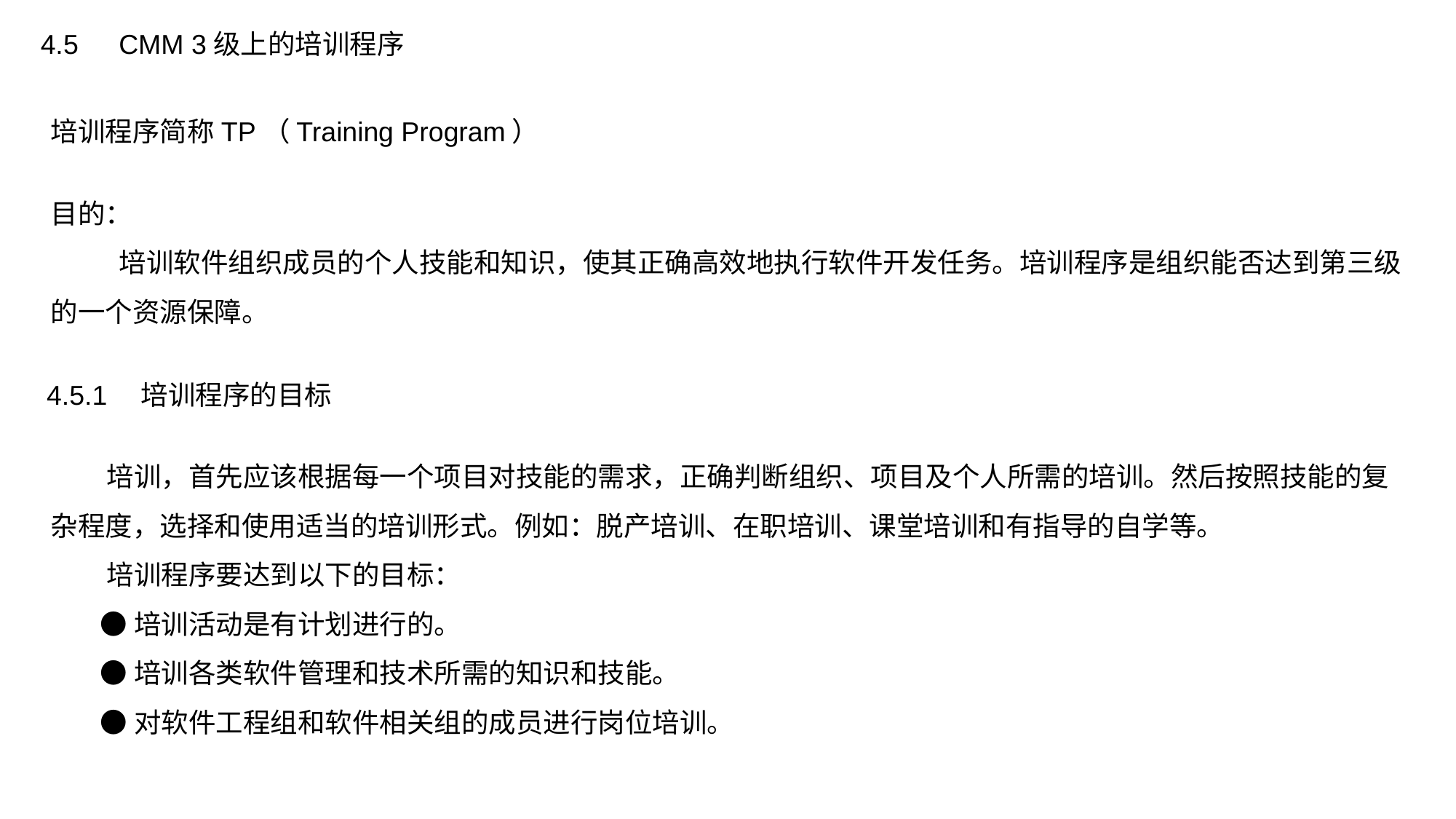

4.5　CMM 3级上的培训程序
培训程序简称TP（Training Program）
目的：
          培训软件组织成员的个人技能和知识，使其正确高效地执行软件开发任务。培训程序是组织能否达到第三级的一个资源保障。
4.5.1　培训程序的目标
        培训，首先应该根据每一个项目对技能的需求，正确判断组织、项目及个人所需的培训。然后按照技能的复杂程度，选择和使用适当的培训形式。例如：脱产培训、在职培训、课堂培训和有指导的自学等。
        培训程序要达到以下的目标：
        ●培训活动是有计划进行的。
        ●培训各类软件管理和技术所需的知识和技能。
        ●对软件工程组和软件相关组的成员进行岗位培训。